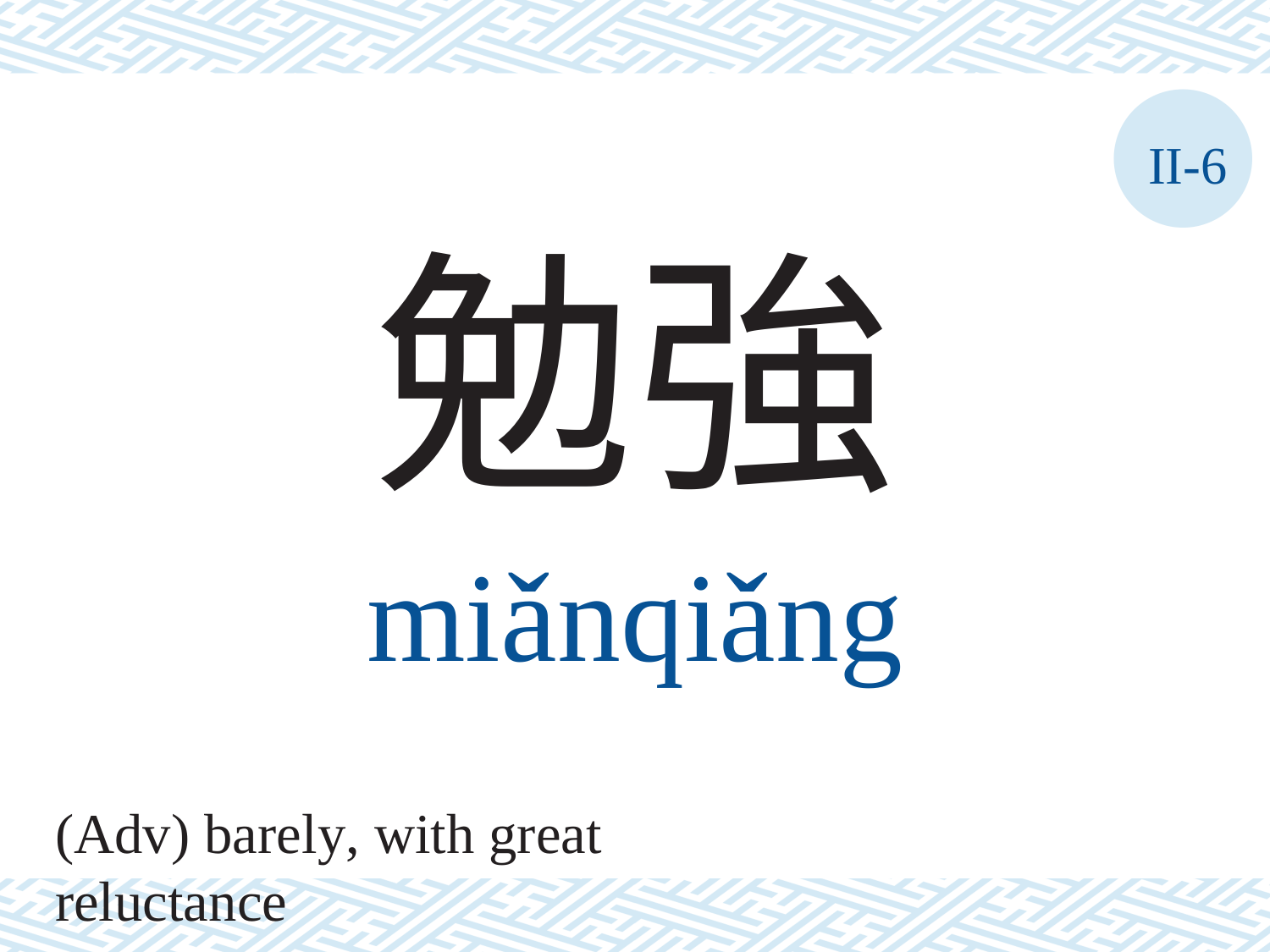

II-6
勉強
miǎnqiǎng
(Adv) barely, with great reluctance